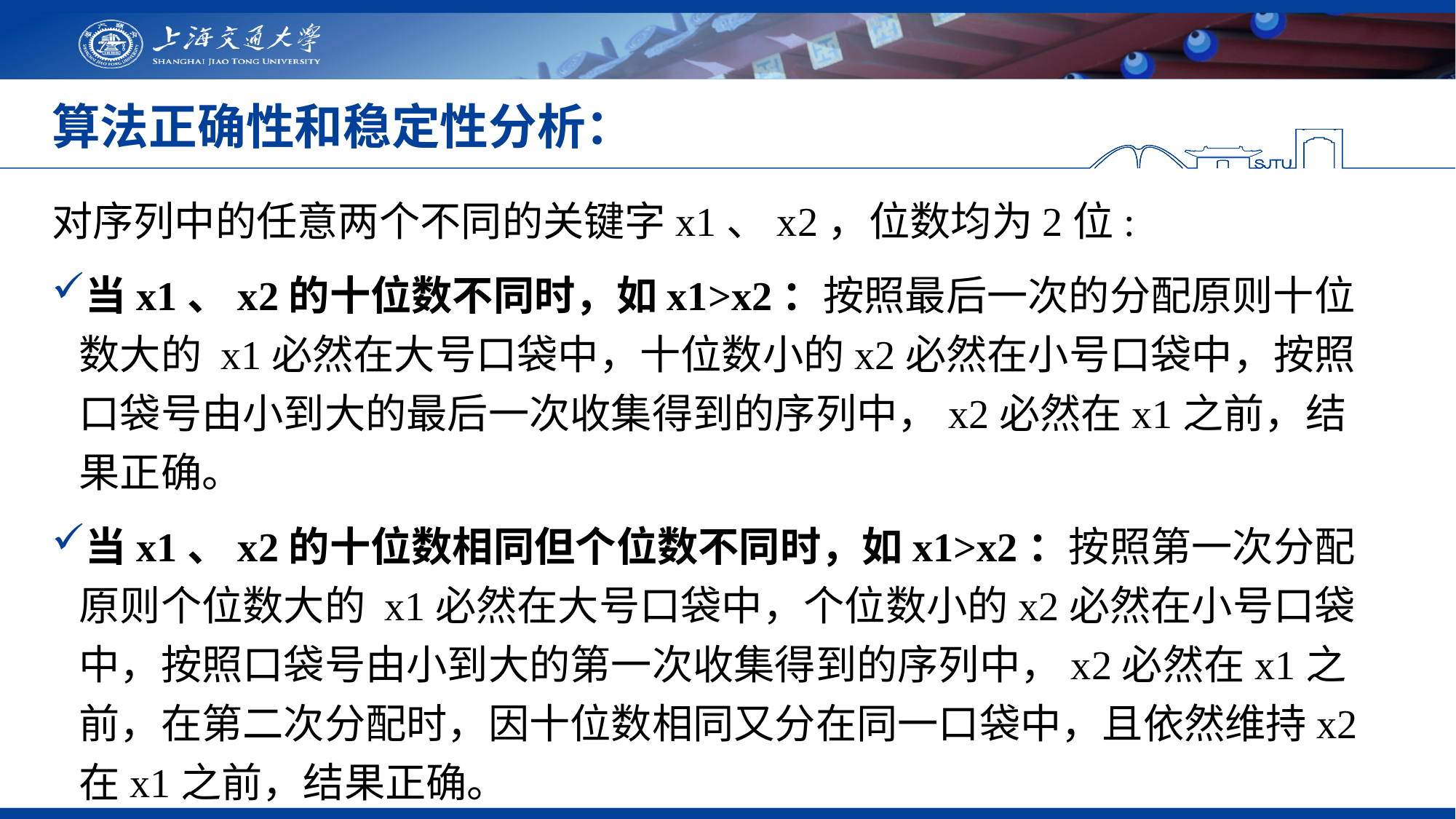

# 算法正确性和稳定性分析：
对序列中的任意两个不同的关键字x1、x2，位数均为2位:
当x1、x2的十位数不同时，如x1>x2：按照最后一次的分配原则十位数大的 x1必然在大号口袋中，十位数小的x2必然在小号口袋中，按照口袋号由小到大的最后一次收集得到的序列中，x2必然在x1之前，结果正确。
当x1、x2的十位数相同但个位数不同时，如x1>x2：按照第一次分配原则个位数大的 x1必然在大号口袋中，个位数小的x2必然在小号口袋中，按照口袋号由小到大的第一次收集得到的序列中，x2必然在x1之前，在第二次分配时，因十位数相同又分在同一口袋中，且依然维持x2在x1之前，结果正确。